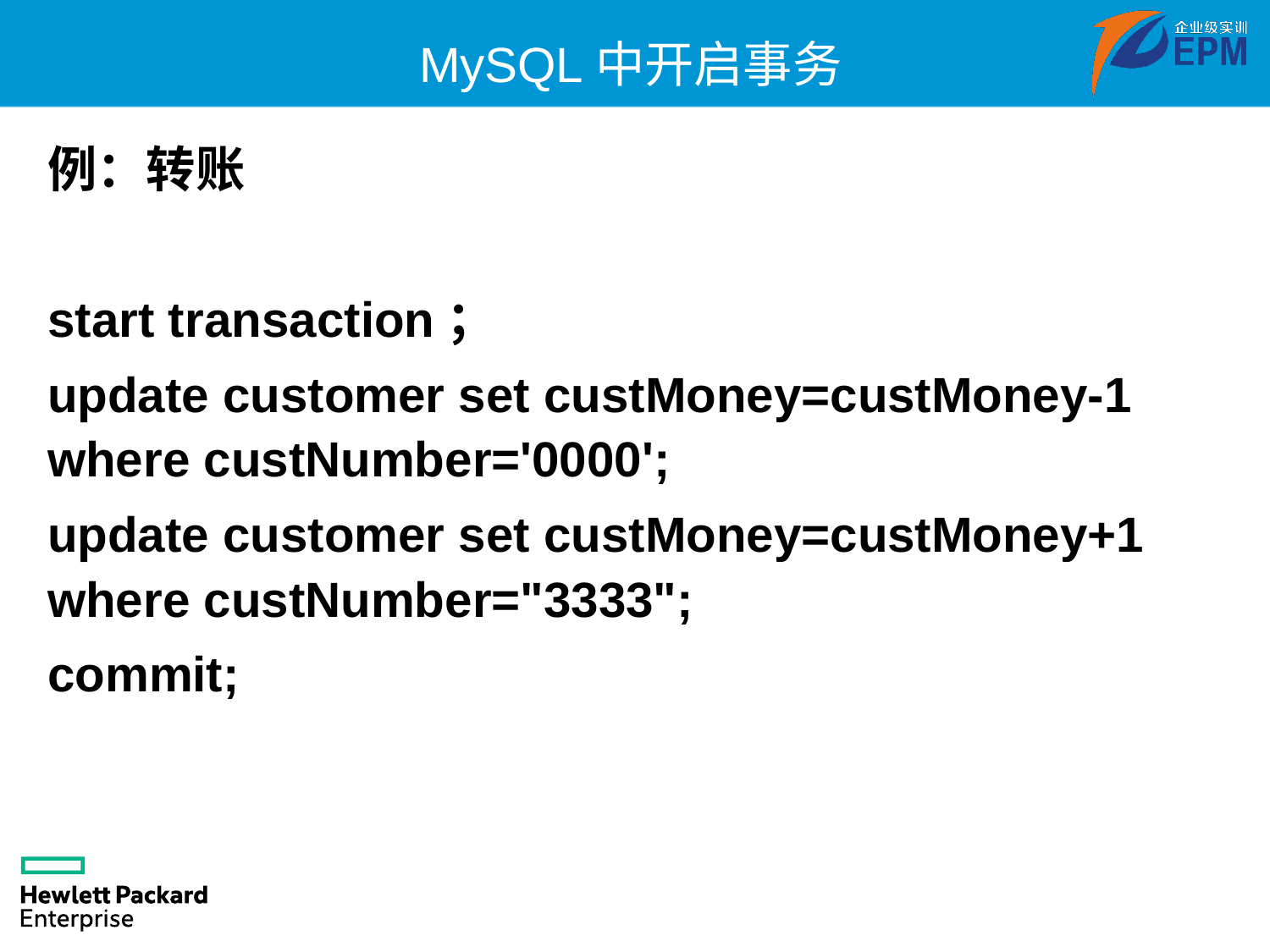

# MySQL中开启事务
例：转账

start transaction；
update customer set custMoney=custMoney-1 where custNumber='0000';
update customer set custMoney=custMoney+1 where custNumber="3333";
commit;